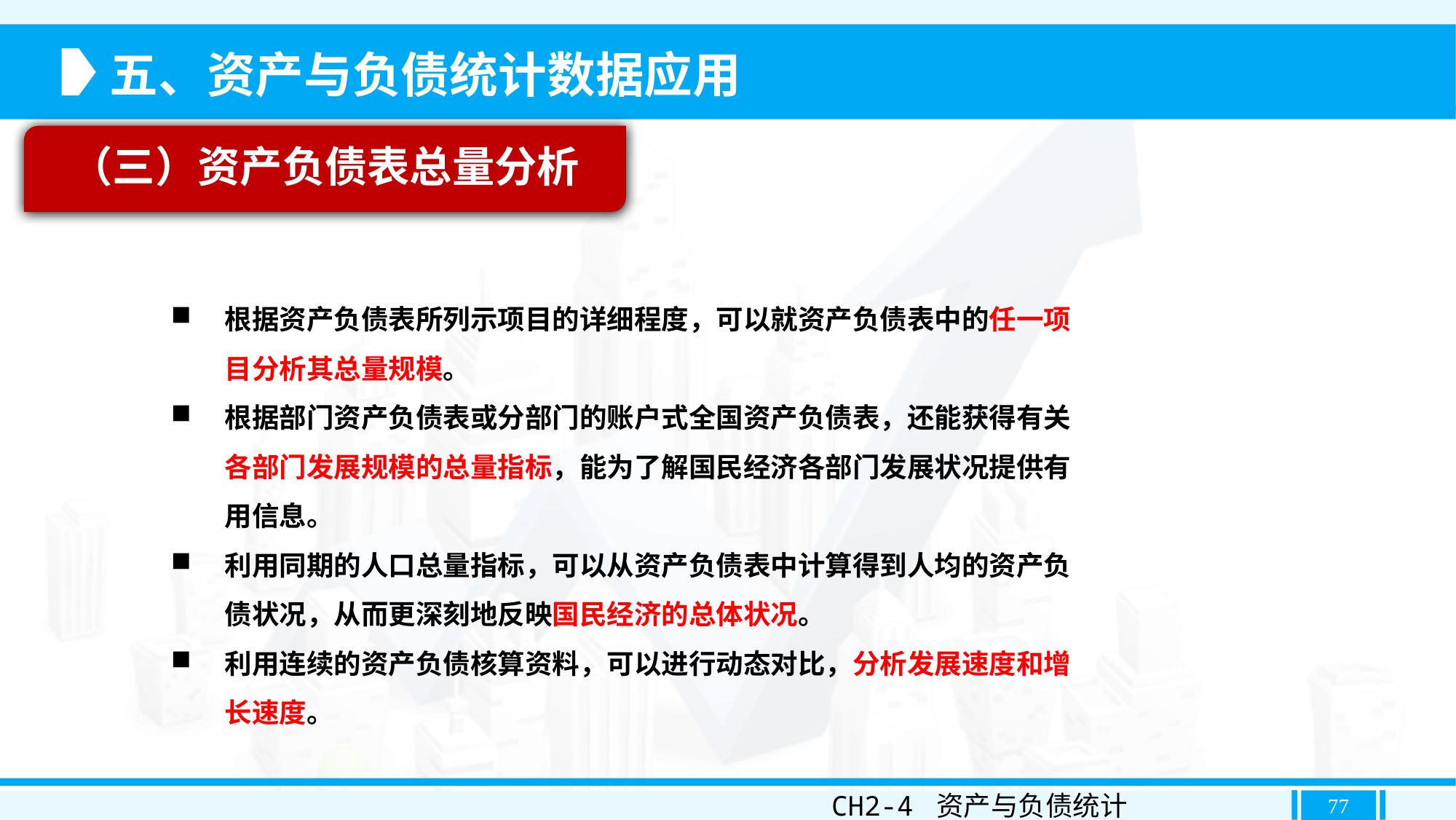

五、资产与负债统计数据应用

（三）资产负债表总量分析
根据资产负债表所列示项目的详细程度，可以就资产负债表中的任一项目分析其总量规模。
根据部门资产负债表或分部门的账户式全国资产负债表，还能获得有关各部门发展规模的总量指标，能为了解国民经济各部门发展状况提供有用信息。
利用同期的人口总量指标，可以从资产负债表中计算得到人均的资产负债状况，从而更深刻地反映国民经济的总体状况。
利用连续的资产负债核算资料，可以进行动态对比，分析发展速度和增长速度。

CH2-4 资产与负债统计
77